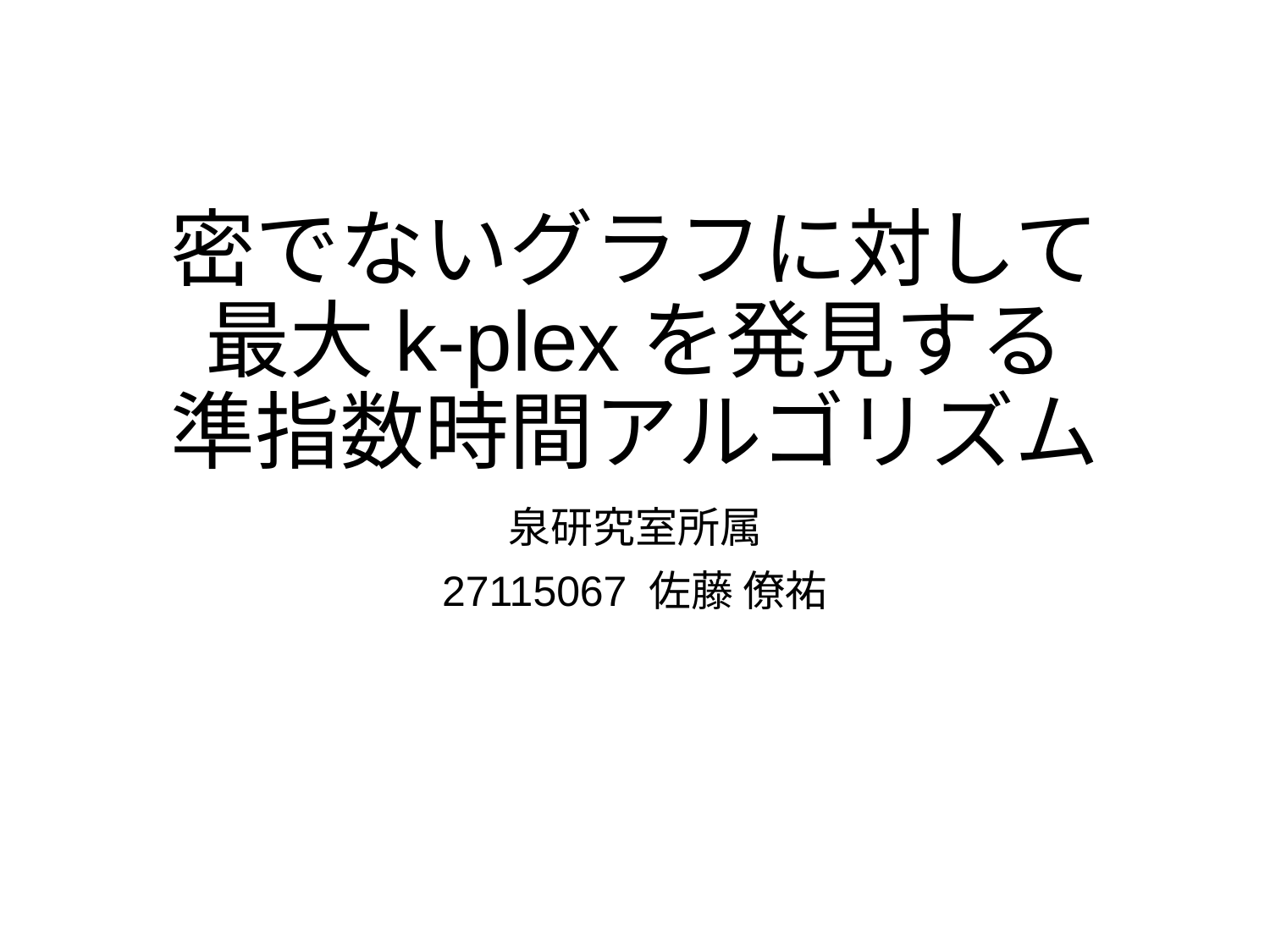

# 密でないグラフに対して 最大k-plexを発見する 準指数時間アルゴリズム
泉研究室所属
27115067 佐藤 僚祐